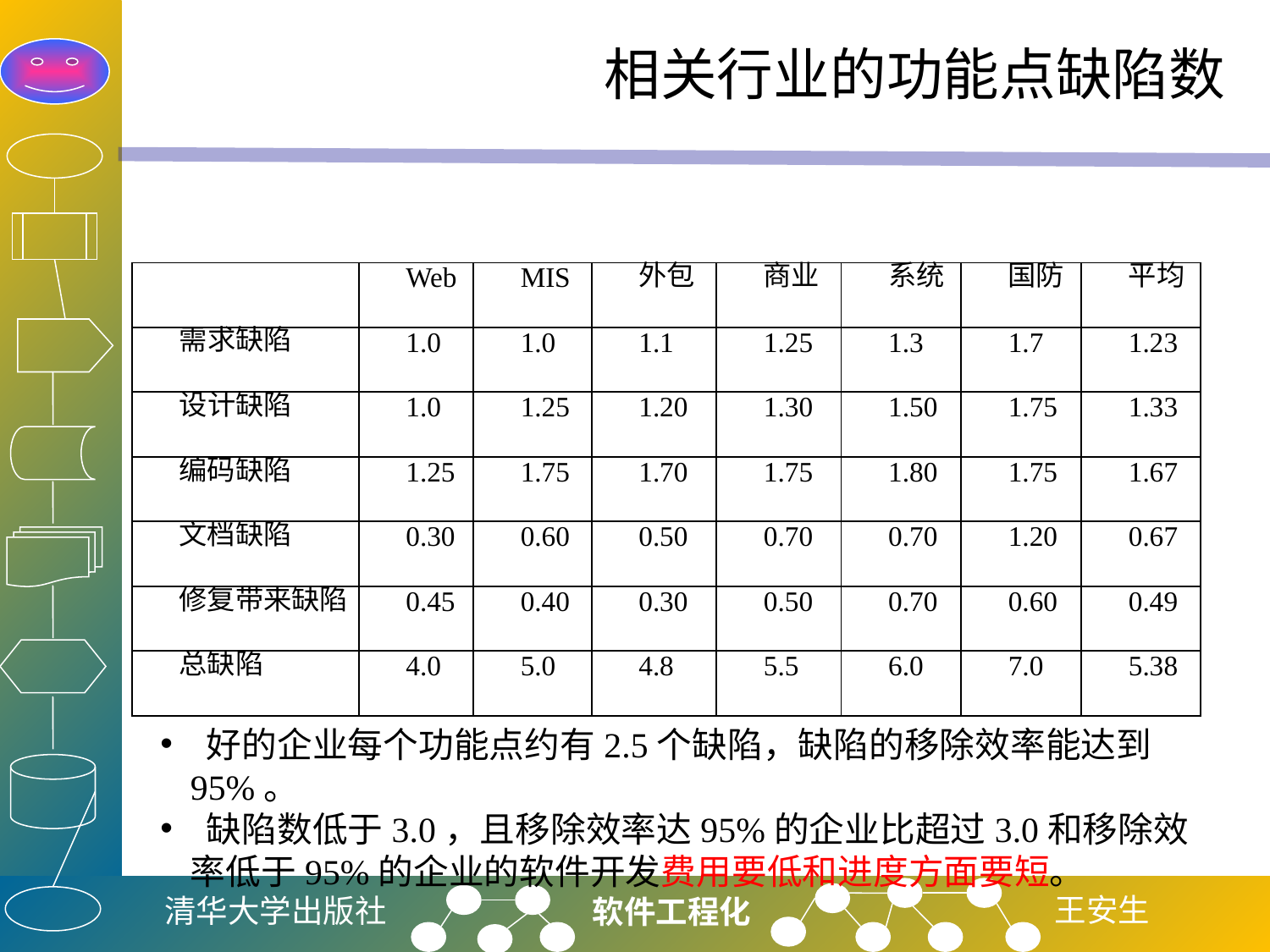

# 相关行业的功能点缺陷数
|  | Web | MIS | 外包 | 商业 | 系统 | 国防 | 平均 |
| --- | --- | --- | --- | --- | --- | --- | --- |
| 需求缺陷 | 1.0 | 1.0 | 1.1 | 1.25 | 1.3 | 1.7 | 1.23 |
| 设计缺陷 | 1.0 | 1.25 | 1.20 | 1.30 | 1.50 | 1.75 | 1.33 |
| 编码缺陷 | 1.25 | 1.75 | 1.70 | 1.75 | 1.80 | 1.75 | 1.67 |
| 文档缺陷 | 0.30 | 0.60 | 0.50 | 0.70 | 0.70 | 1.20 | 0.67 |
| 修复带来缺陷 | 0.45 | 0.40 | 0.30 | 0.50 | 0.70 | 0.60 | 0.49 |
| 总缺陷 | 4.0 | 5.0 | 4.8 | 5.5 | 6.0 | 7.0 | 5.38 |
 好的企业每个功能点约有2.5个缺陷，缺陷的移除效率能达到95%。
 缺陷数低于3.0，且移除效率达95%的企业比超过3.0和移除效率低于95%的企业的软件开发费用要低和进度方面要短。